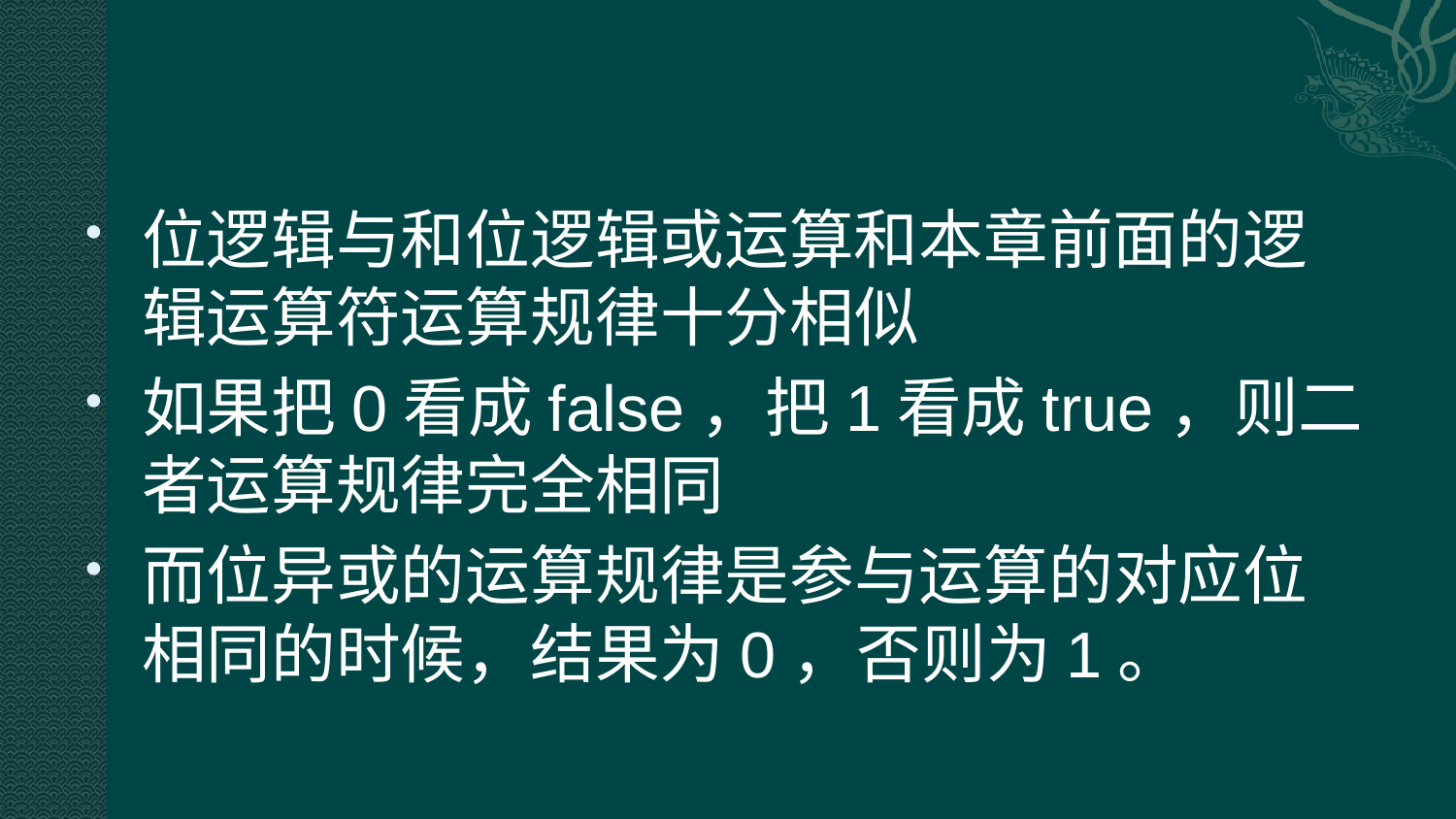

#
位逻辑与和位逻辑或运算和本章前面的逻辑运算符运算规律十分相似
如果把0看成false，把1看成true，则二者运算规律完全相同
而位异或的运算规律是参与运算的对应位相同的时候，结果为0，否则为1。